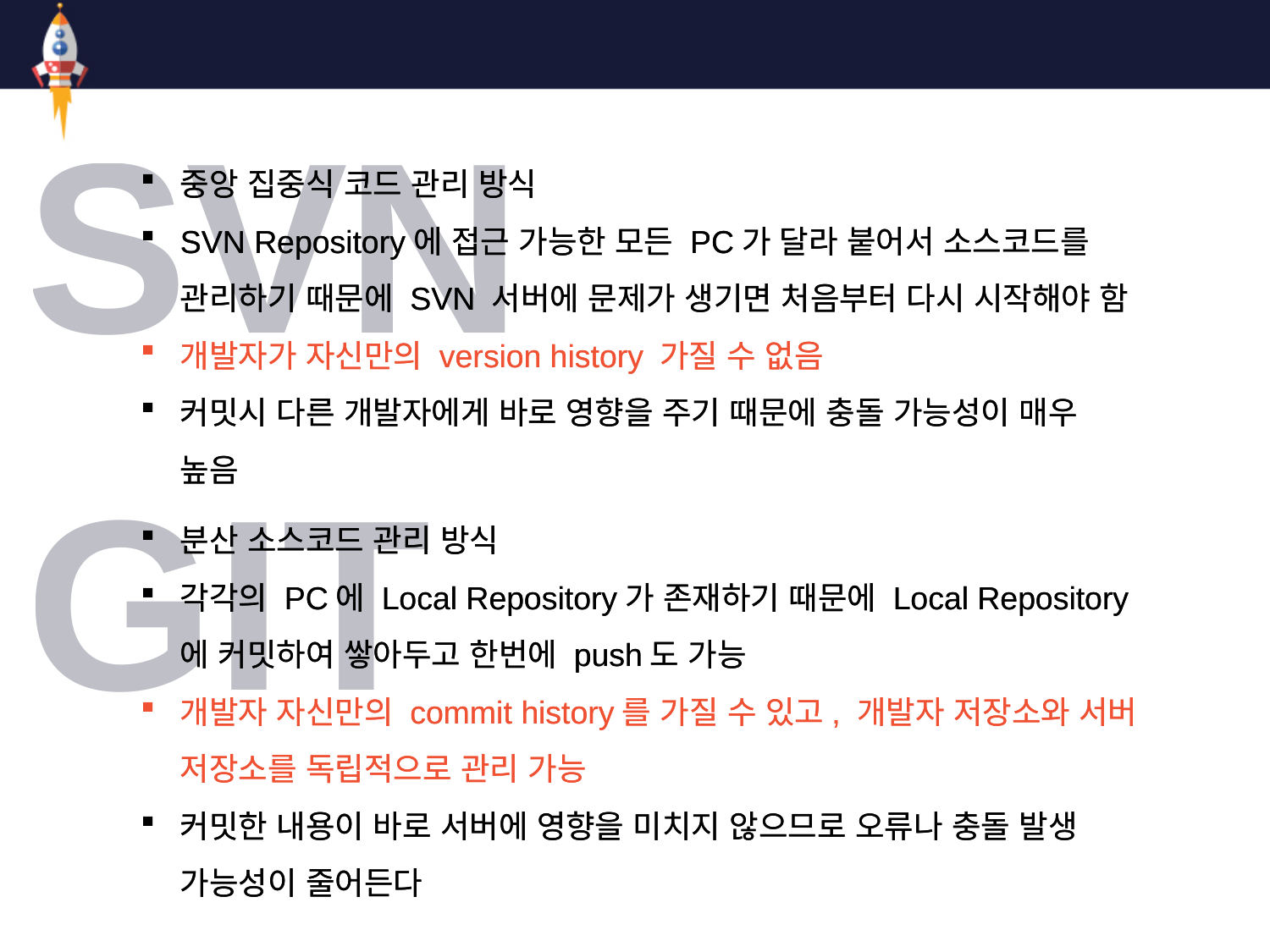

# Git vs SVN
SVN
중앙 집중식 코드 관리 방식
SVN Repository에 접근 가능한 모든 PC가 달라 붙어서 소스코드를 관리하기 때문에 SVN 서버에 문제가 생기면 처음부터 다시 시작해야 함
개발자가 자신만의 version history 가질 수 없음
커밋시 다른 개발자에게 바로 영향을 주기 때문에 충돌 가능성이 매우 높음
중앙 집중식 코드 관리 방식
SVN Repository에 접근 가능한 모든 PC가 달라 붙어서 소스코드를 관리하기 때문에 SVN 서버에 문제가 생기면 처음부터 다시 시작해야 함
개발자가 자신만의 version history 가질 수 없음
커밋시 다른 개발자에게 바로 영향을 주기 때문에 충돌 가능성이 매우 높음
GIT
분산 소스코드 관리 방식
각각의 PC에 Local Repository가 존재하기 때문에 Local Repository에 커밋하여 쌓아두고 한번에 push도 가능
개발자 자신만의 commit history를 가질 수 있고, 개발자 저장소와 서버 저장소를 독립적으로 관리 가능
커밋한 내용이 바로 서버에 영향을 미치지 않으므로 오류나 충돌 발생 가능성이 줄어든다
분산 소스코드 관리 방식
각각의 PC에 Local Repository가 존재하기 때문에 Local Repository에 커밋하여 쌓아두고 한번에 push도 가능
개발자 자신만의 commit history를 가질 수 있고, 개발자 저장소와 서버 저장소를 독립적으로 관리 가능
커밋한 내용이 바로 서버에 영향을 미치지 않으므로 오류나 충돌 발생 가능성이 줄어든다